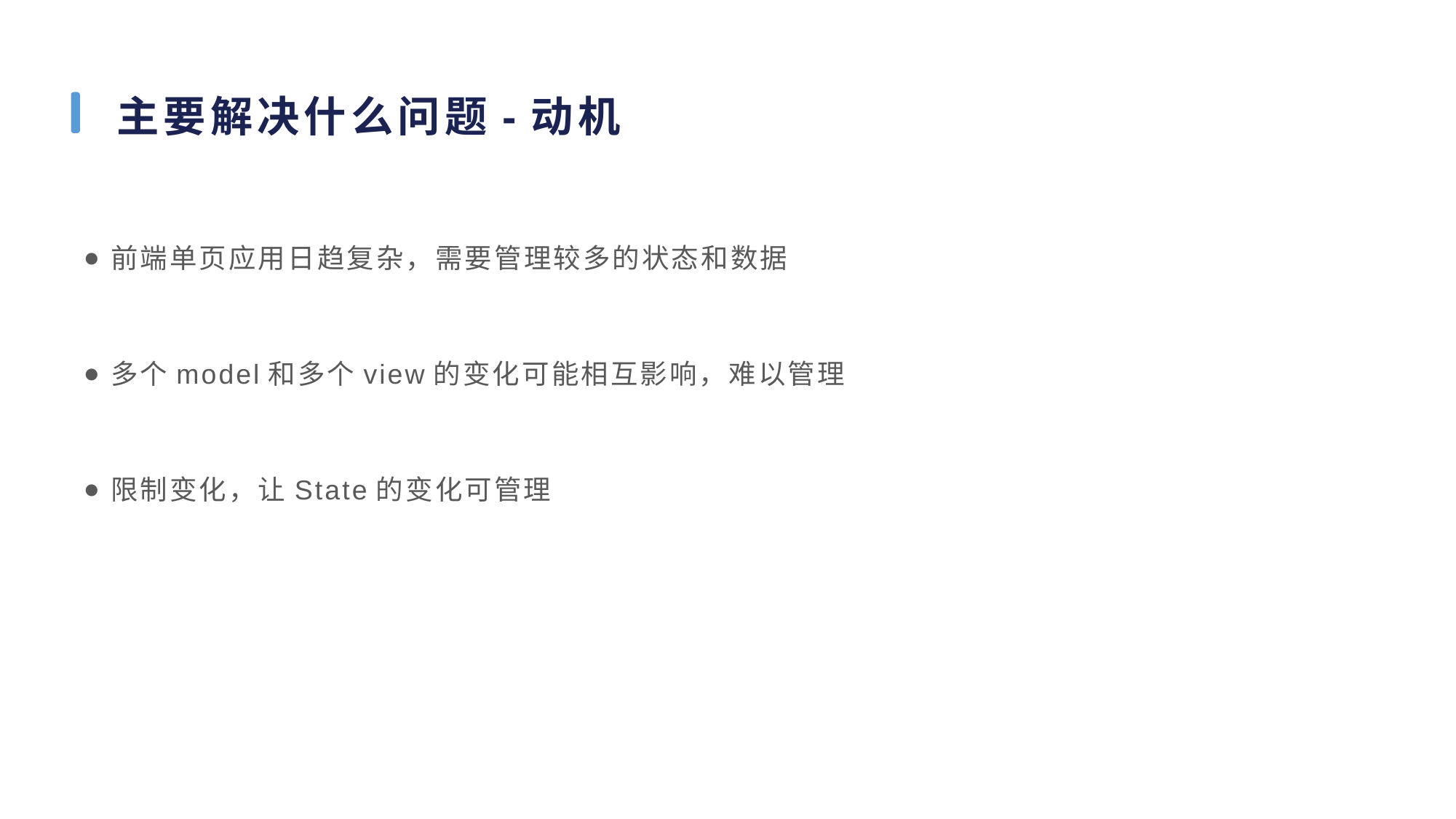

# 主要解决什么问题-动机

前端单页应用日趋复杂，需要管理较多的状态和数据

多个model和多个view的变化可能相互影响，难以管理

限制变化，让State的变化可管理